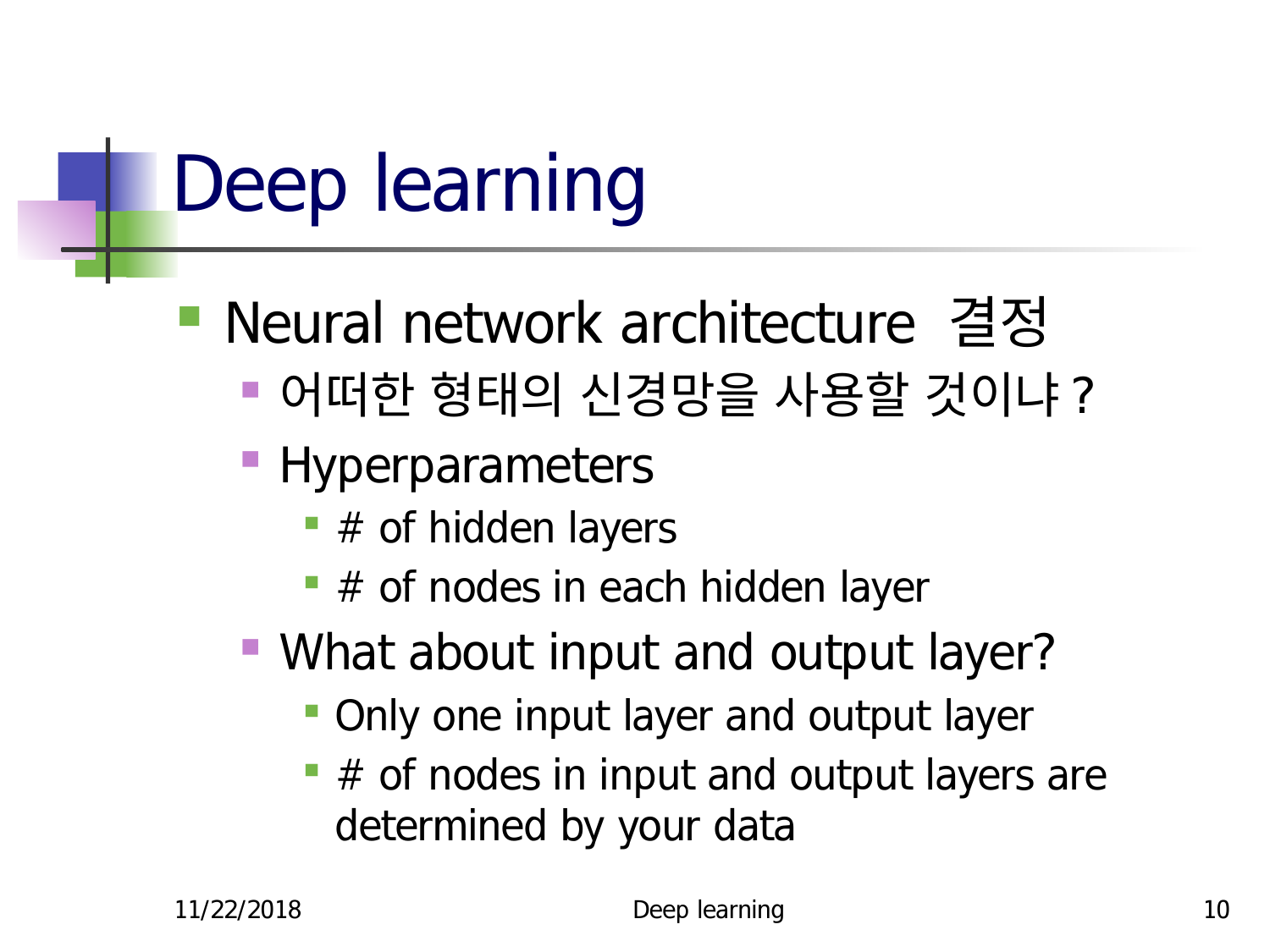

# Deep learning
Neural network architecture 결정
어떠한 형태의 신경망을 사용할 것이냐?
Hyperparameters
# of hidden layers
# of nodes in each hidden layer
What about input and output layer?
Only one input layer and output layer
# of nodes in input and output layers are determined by your data
11/22/2018
Deep learning
10